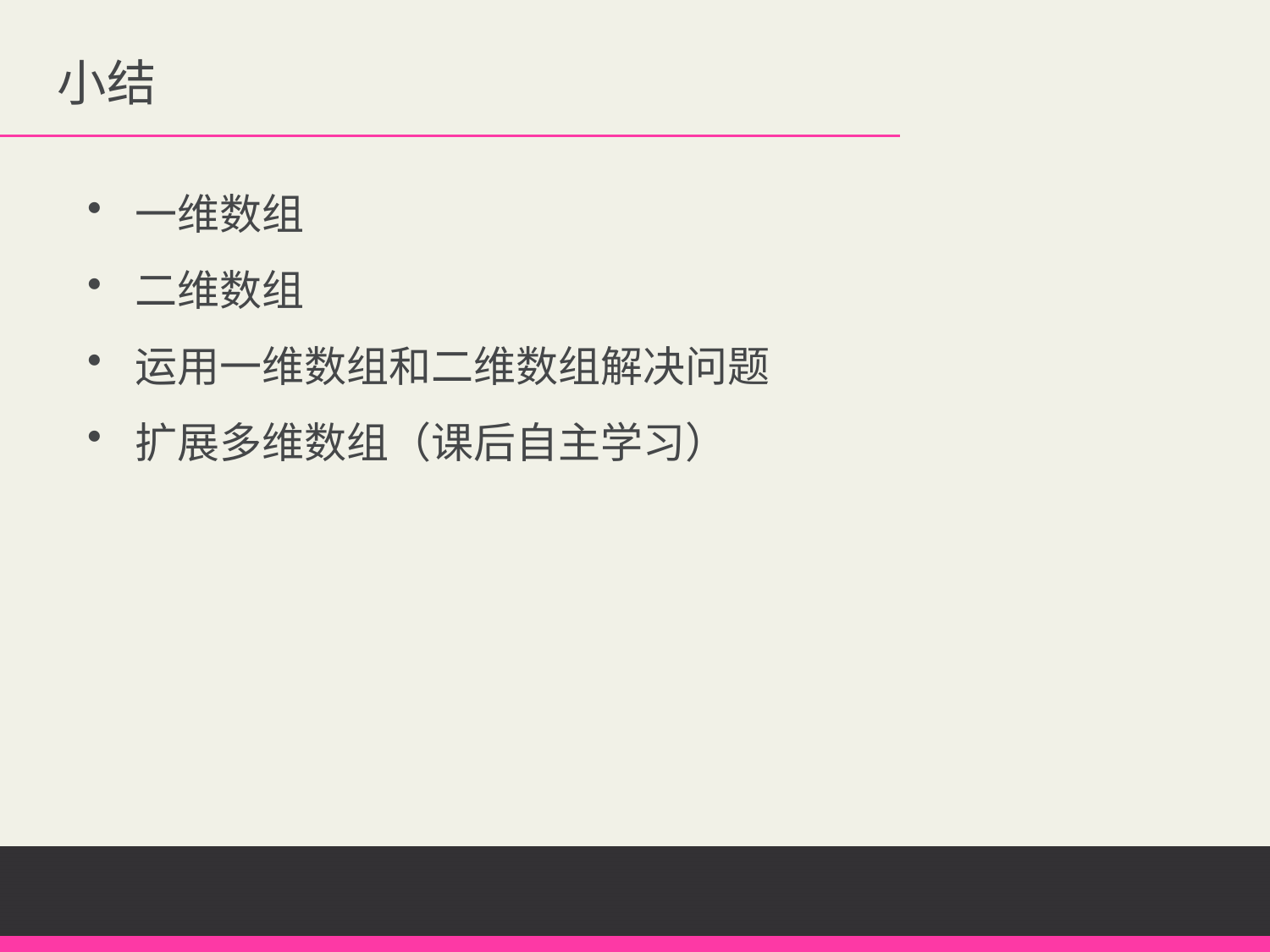

小结
一维数组
二维数组
运用一维数组和二维数组解决问题
扩展多维数组（课后自主学习）